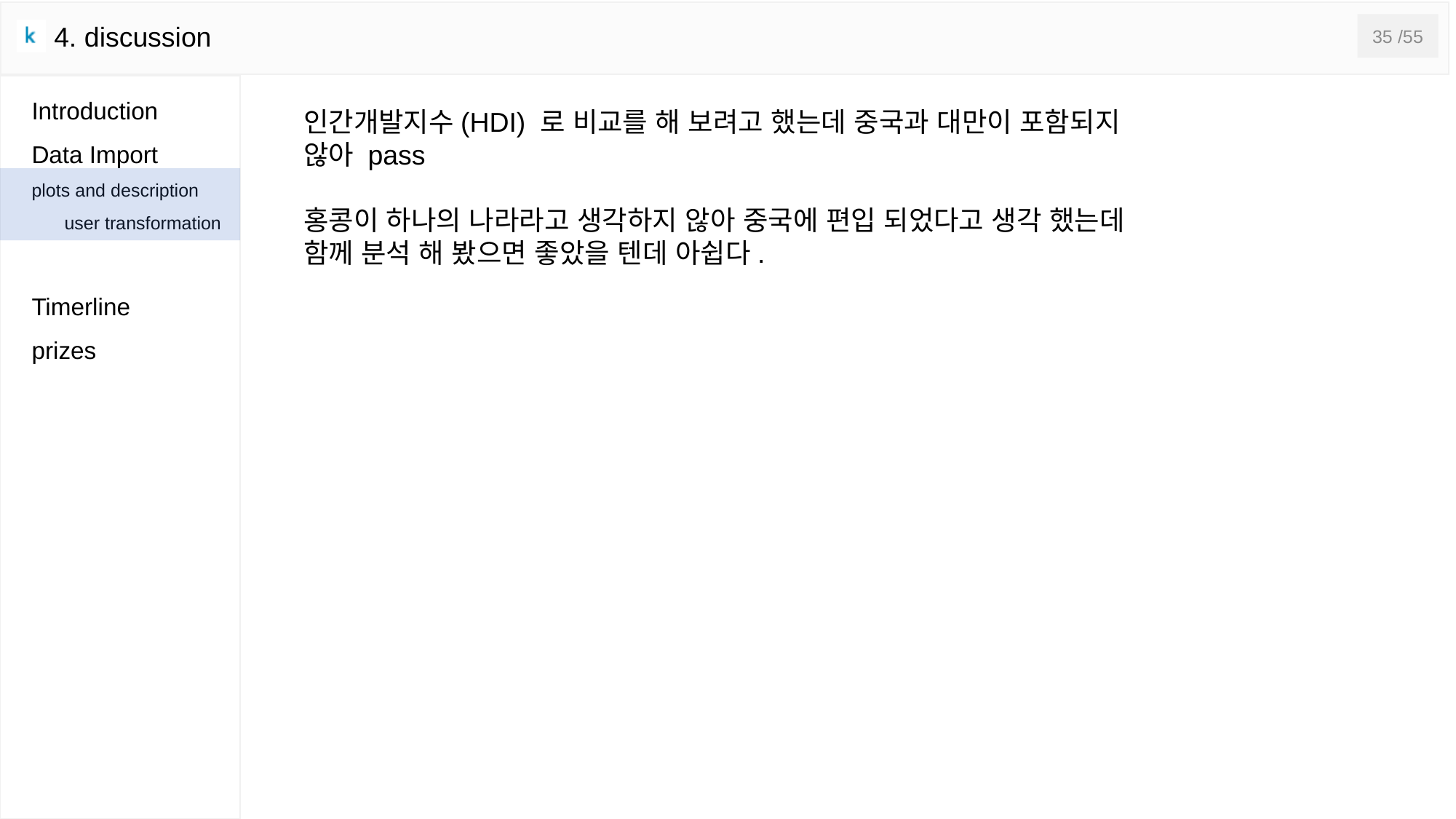

4. discussion
35
Introduction
Data Import
plots and description
user transformation

Timerline
prizes
인간개발지수(HDI) 로 비교를 해 보려고 했는데 중국과 대만이 포함되지 않아 pass

홍콩이 하나의 나라라고 생각하지 않아 중국에 편입 되었다고 생각 했는데 함께 분석 해 봤으면 좋았을 텐데 아쉽다.